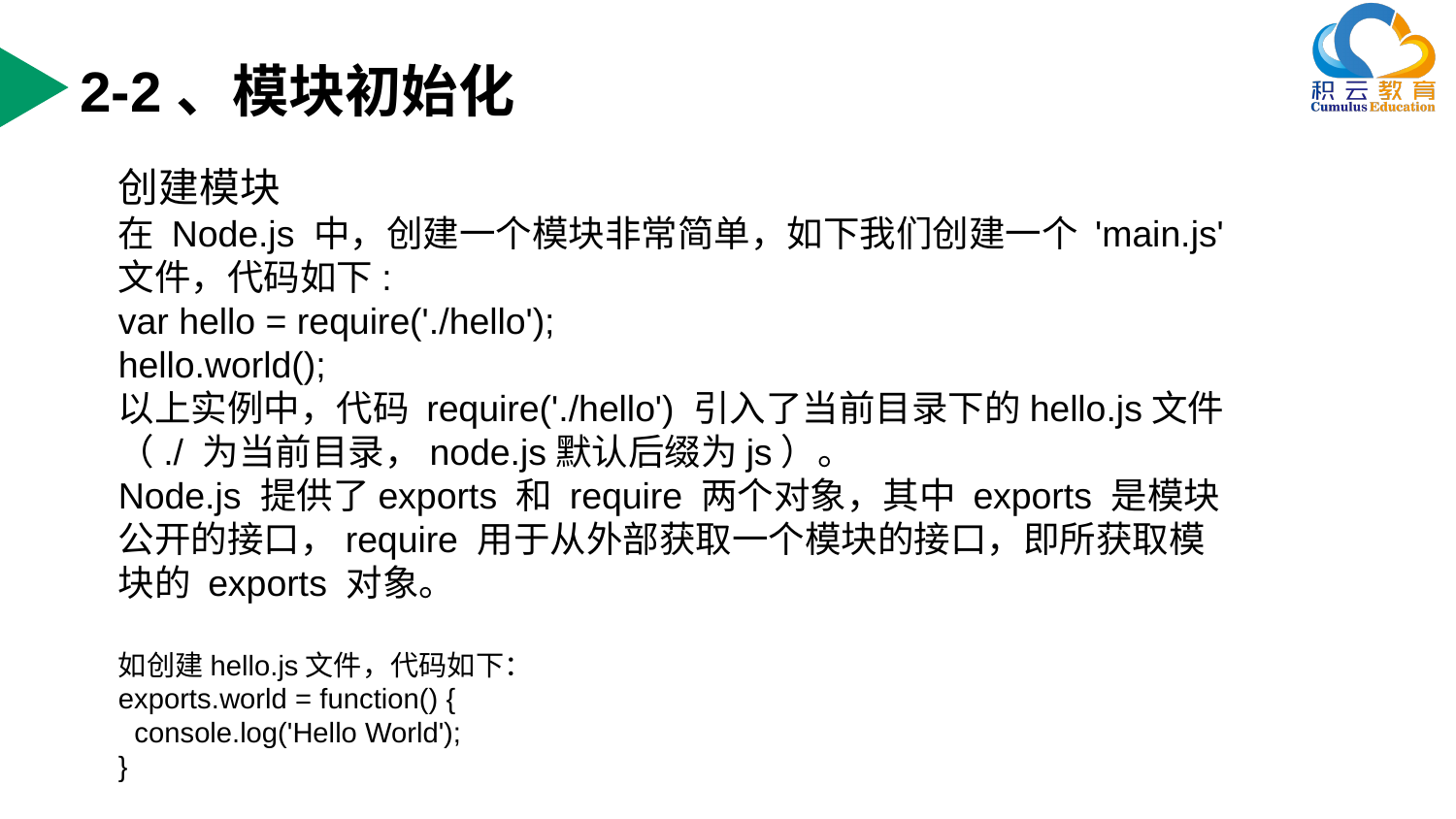

2-2、模块初始化
创建模块
在 Node.js 中，创建一个模块非常简单，如下我们创建一个 'main.js' 文件，代码如下:
var hello = require('./hello');
hello.world();
以上实例中，代码 require('./hello') 引入了当前目录下的hello.js文件（./ 为当前目录，node.js默认后缀为js）。
Node.js 提供了exports 和 require 两个对象，其中 exports 是模块公开的接口，require 用于从外部获取一个模块的接口，即所获取模块的 exports 对象。

如创建hello.js文件，代码如下：
exports.world = function() {
  console.log('Hello World');
}